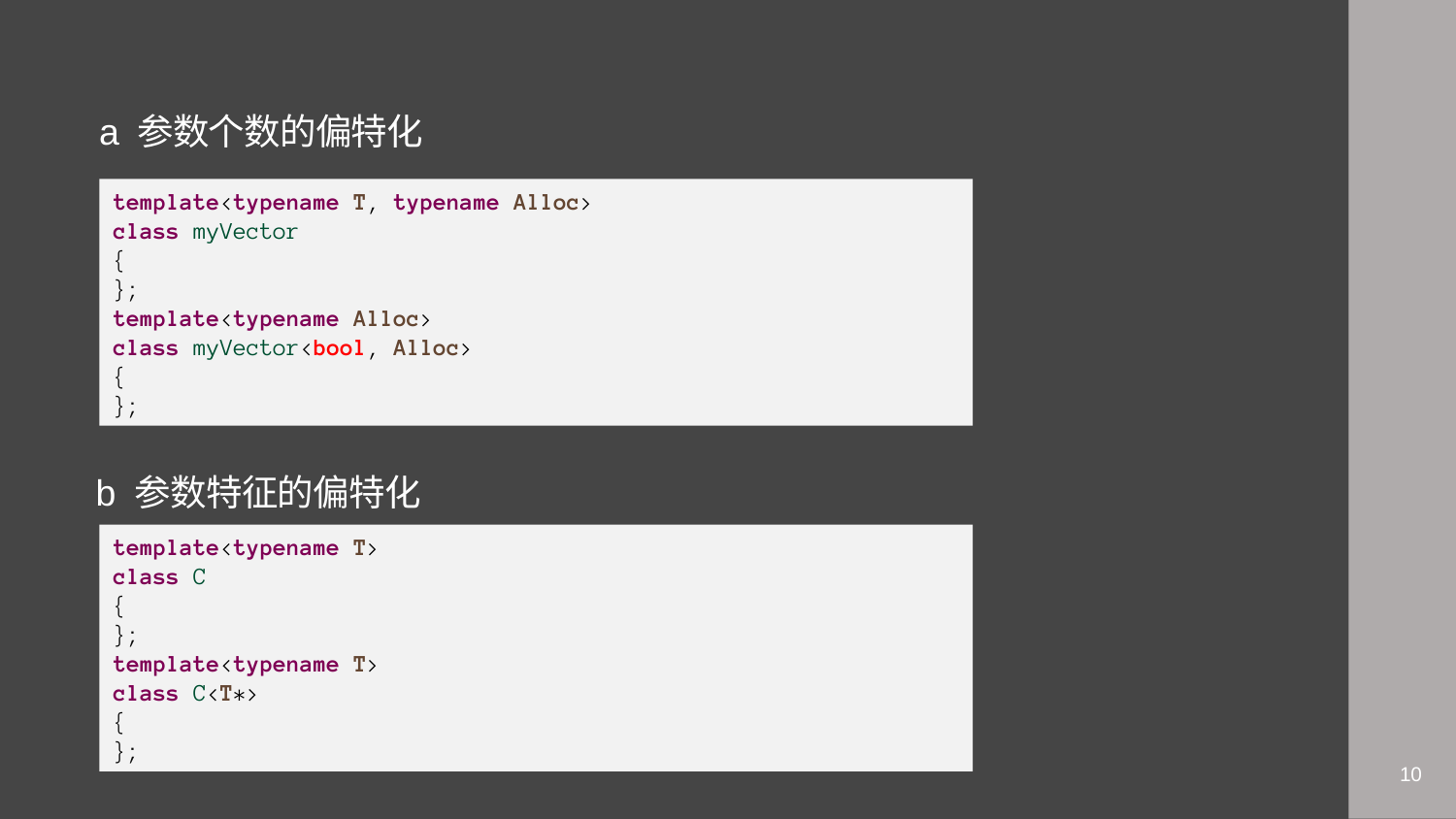

# a 参数个数的偏特化
template<typename T, typename Alloc>
class myVector
{
};
template<typename Alloc>
class myVector<bool, Alloc>
{
};
b 参数特征的偏特化
template<typename T>
class C
{
};
template<typename T>
class C<T*>
{
};
10